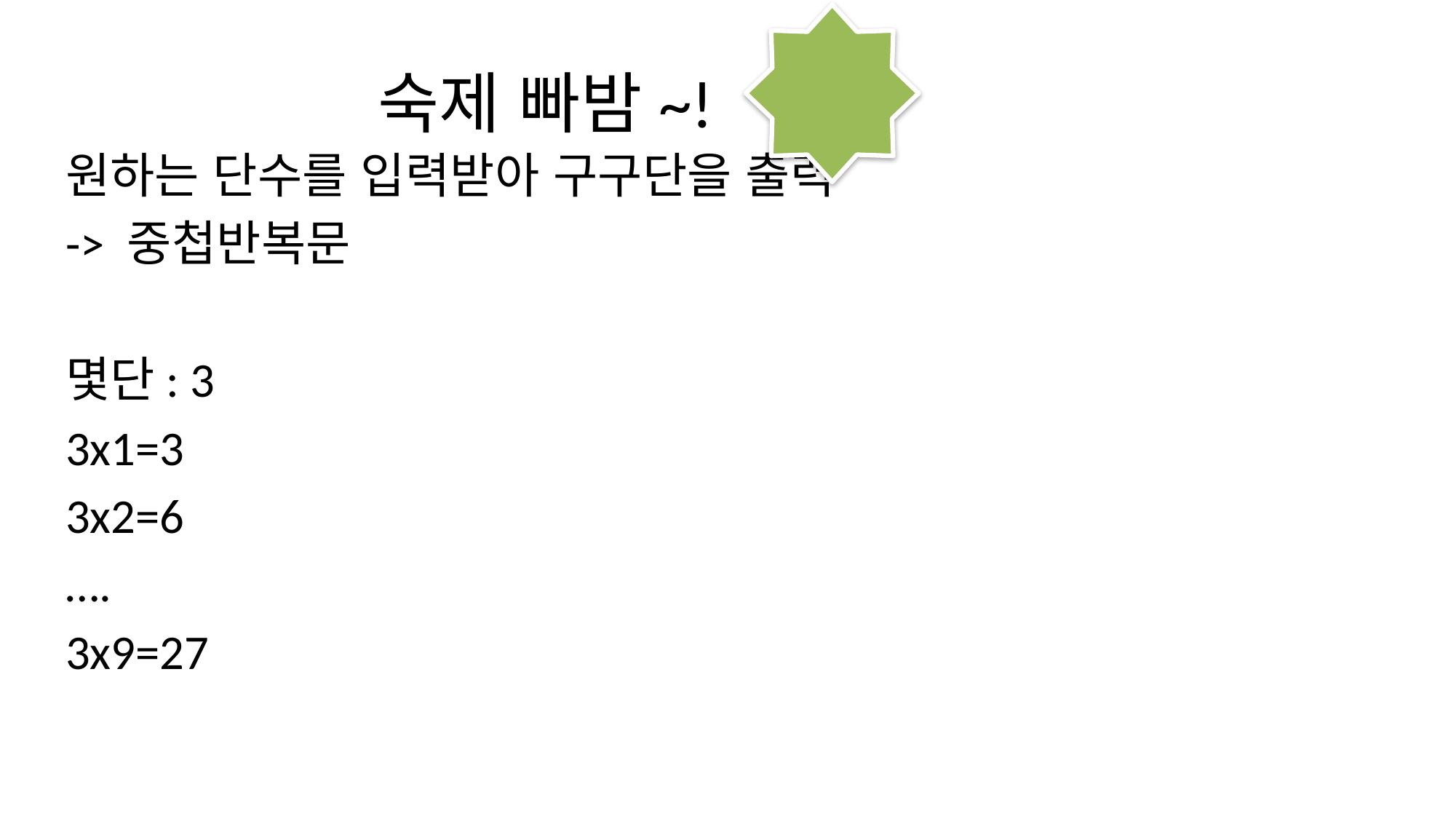

# 숙제 빠밤~!
원하는 단수를 입력받아 구구단을 출력
-> 중첩반복문

몇단: 3
3x1=3
3x2=6
….
3x9=27